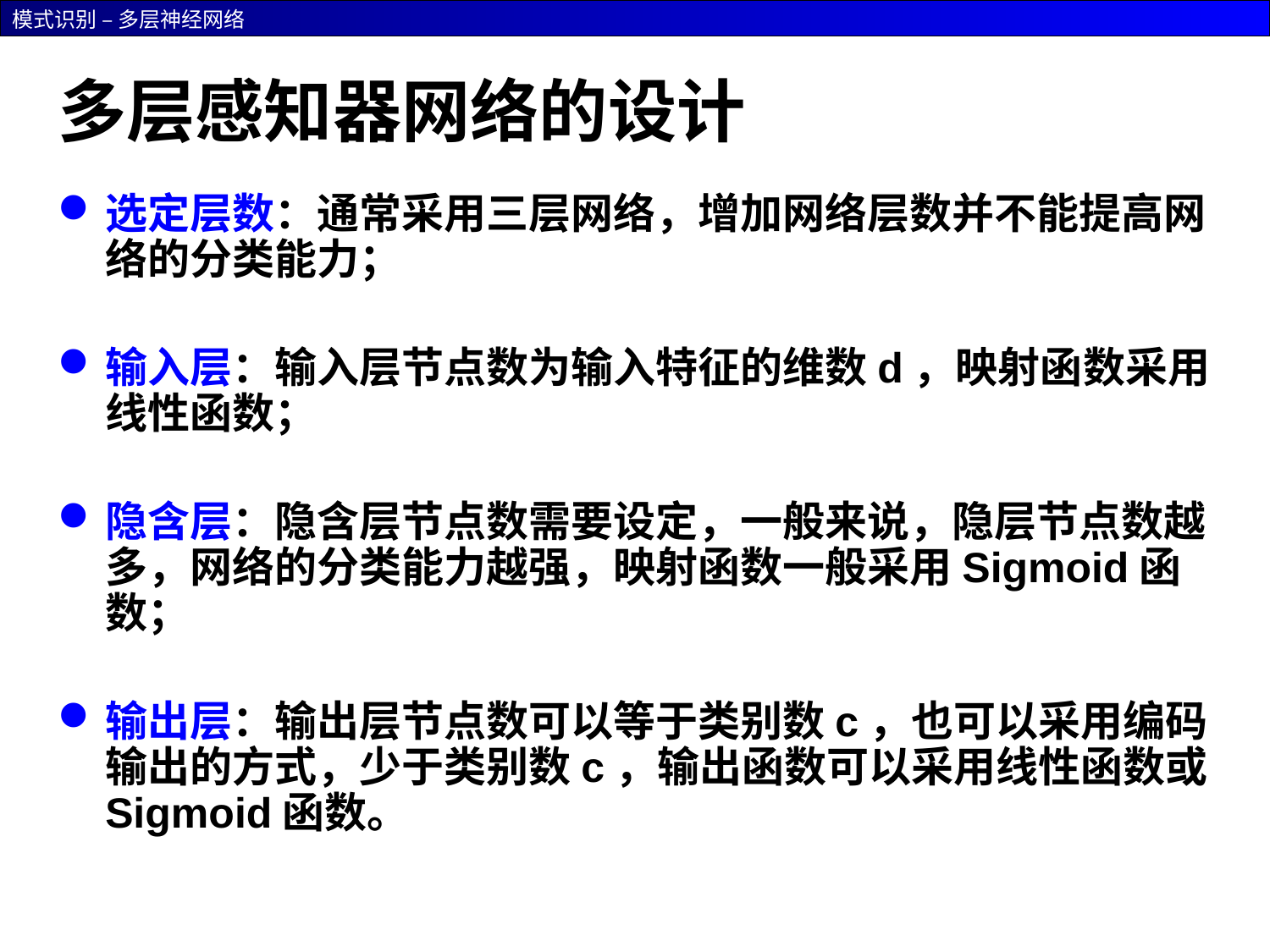

# 多层感知器网络的设计
选定层数：通常采用三层网络，增加网络层数并不能提高网络的分类能力；

输入层：输入层节点数为输入特征的维数d，映射函数采用线性函数；

隐含层：隐含层节点数需要设定，一般来说，隐层节点数越多，网络的分类能力越强，映射函数一般采用Sigmoid函数；

输出层：输出层节点数可以等于类别数c，也可以采用编码输出的方式，少于类别数c，输出函数可以采用线性函数或Sigmoid函数。